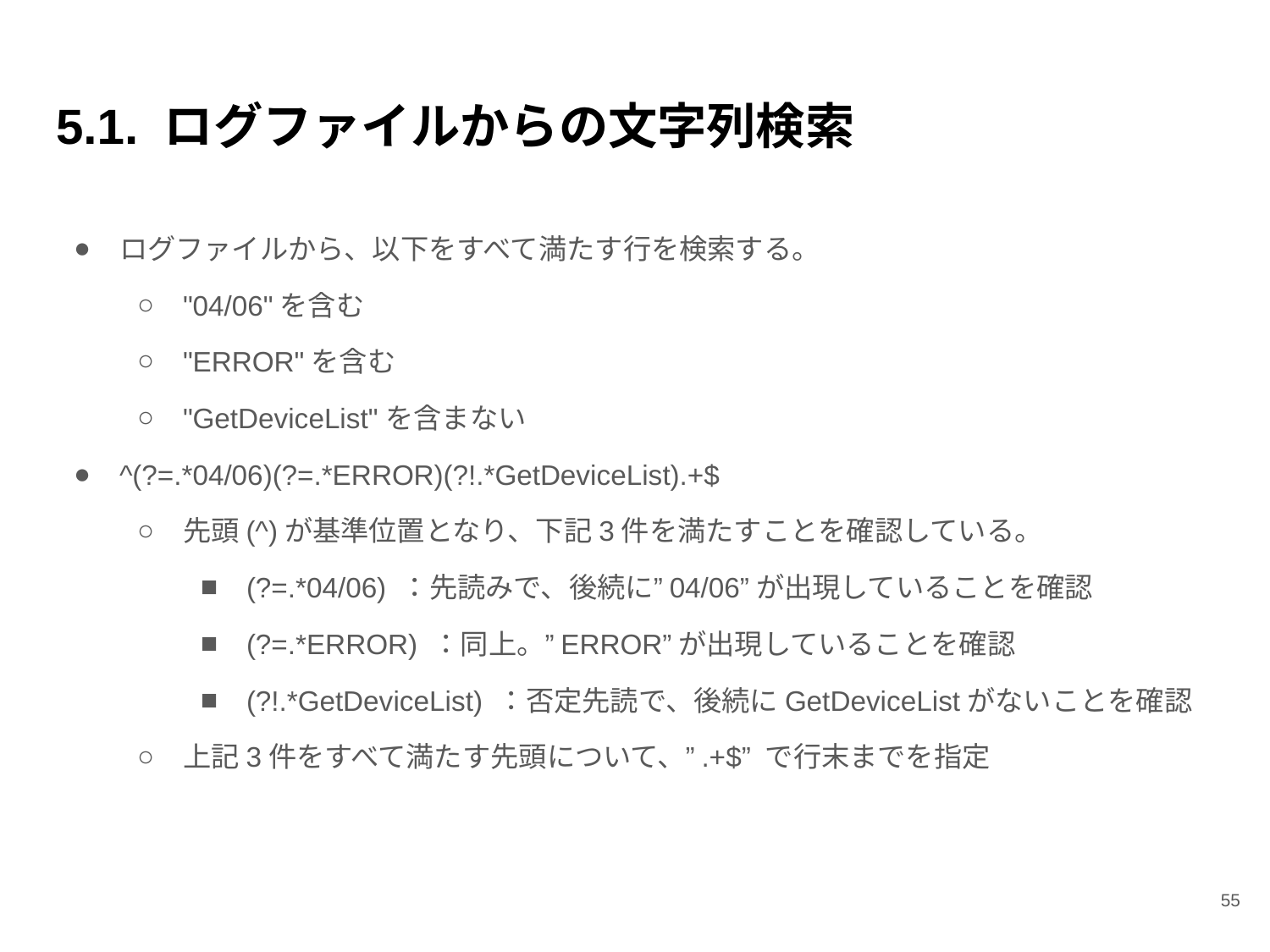

# 5.1. ログファイルからの文字列検索
ログファイルから、以下をすべて満たす行を検索する。
"04/06"を含む
"ERROR"を含む
"GetDeviceList"を含まない
^(?=.*04/06)(?=.*ERROR)(?!.*GetDeviceList).+$
先頭(^)が基準位置となり、下記3件を満たすことを確認している。
(?=.*04/06) ：先読みで、後続に”04/06”が出現していることを確認
(?=.*ERROR) ：同上。”ERROR”が出現していることを確認
(?!.*GetDeviceList) ：否定先読で、後続にGetDeviceListがないことを確認
上記3件をすべて満たす先頭について、”.+$” で行末までを指定

55